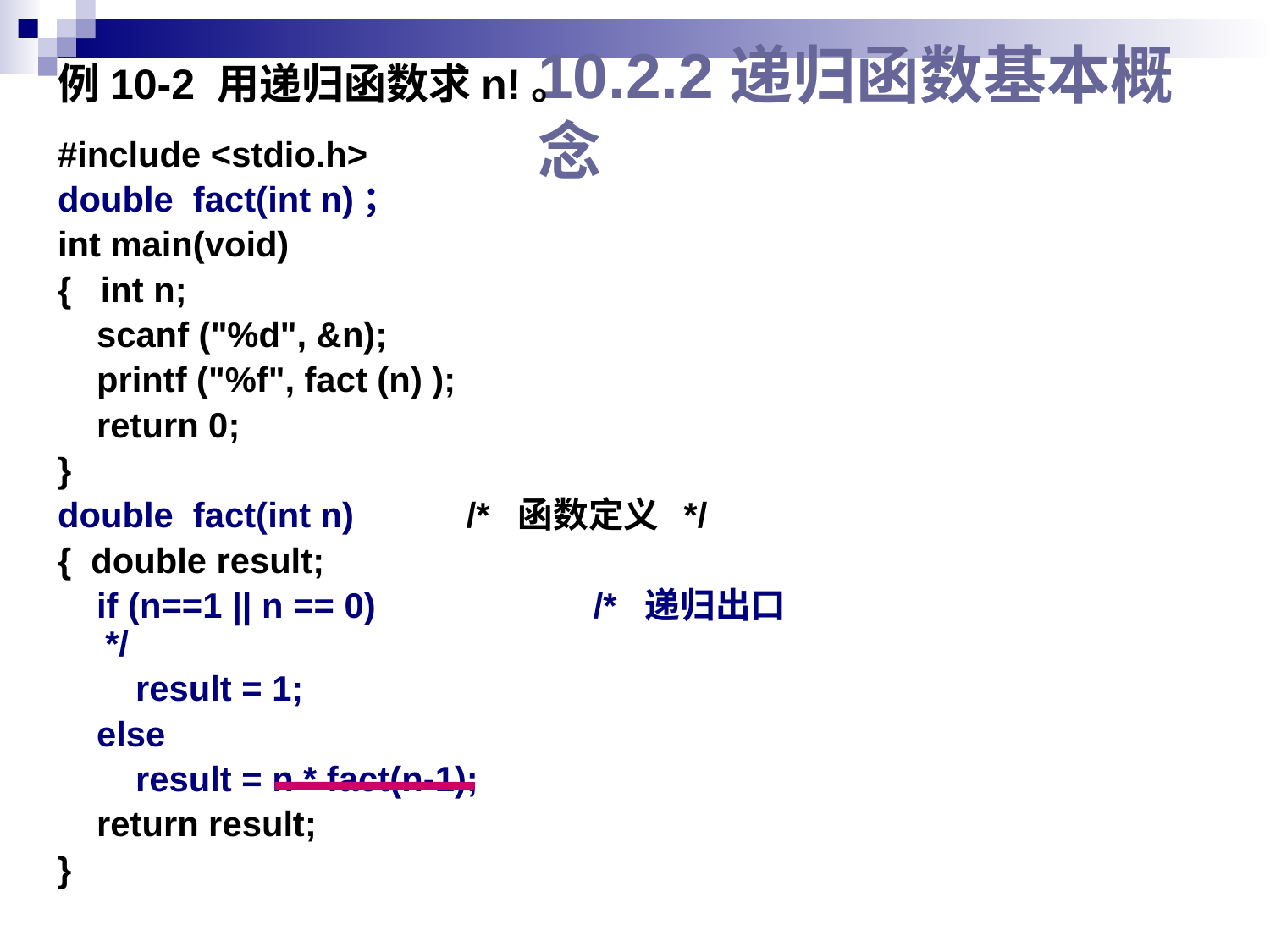

例10-2 用递归函数求n!。
#include <stdio.h>
double  fact(int n)；
int main(void)
{   int n;
    scanf ("%d", &n);
    printf ("%f", fact (n) );
    return 0;
}
double  fact(int n)	           /*  函数定义  */
{  double result;
    if (n==1 || n == 0) 	           /*  递归出口  */
        result = 1;
    else
        result = n * fact(n-1);
    return result;
}
# 10.2.2递归函数基本概念